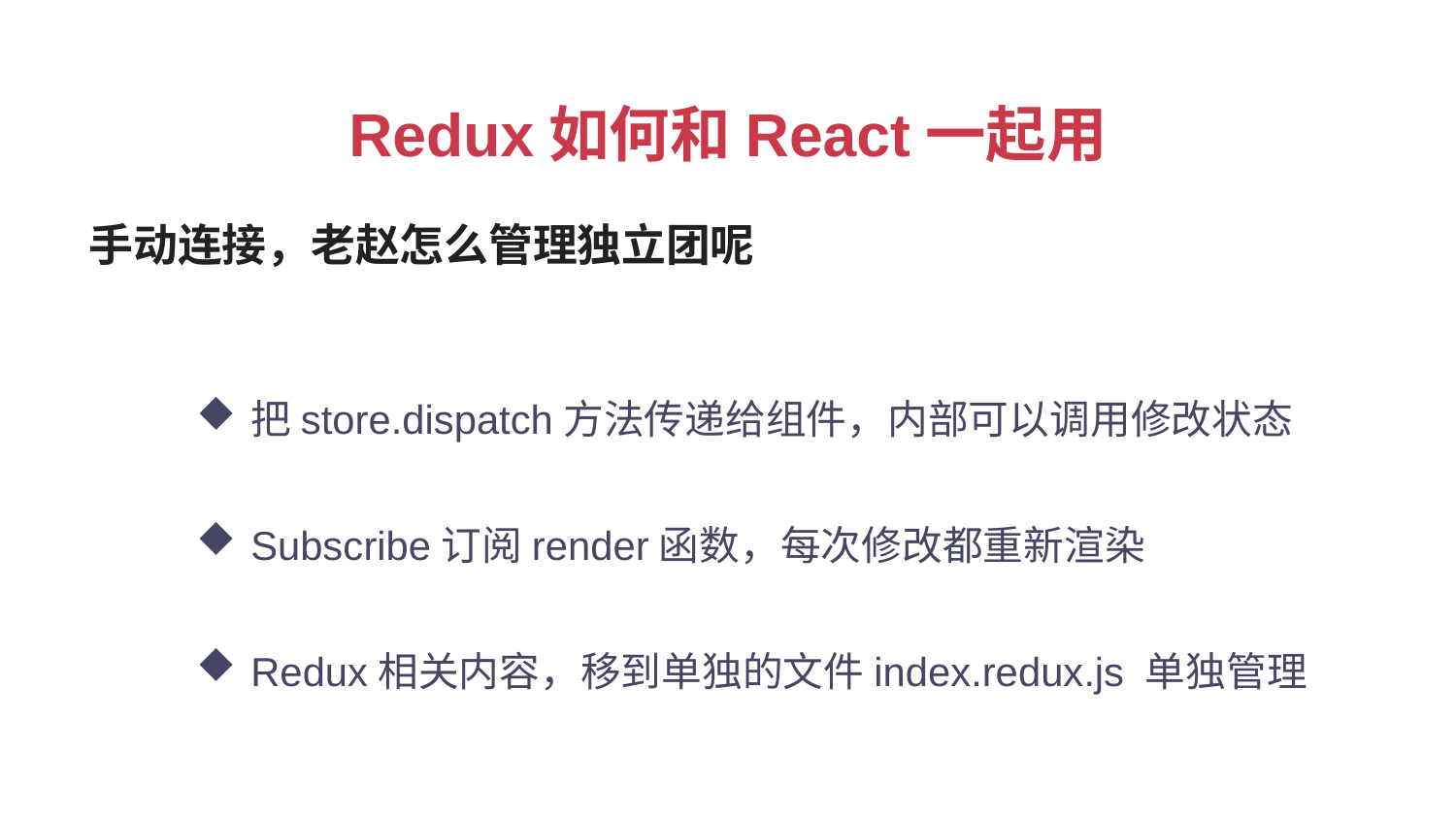

Redux如何和React一起用
手动连接，老赵怎么管理独立团呢
把store.dispatch方法传递给组件，内部可以调用修改状态
Subscribe订阅render函数，每次修改都重新渲染
Redux相关内容，移到单独的文件index.redux.js 单独管理